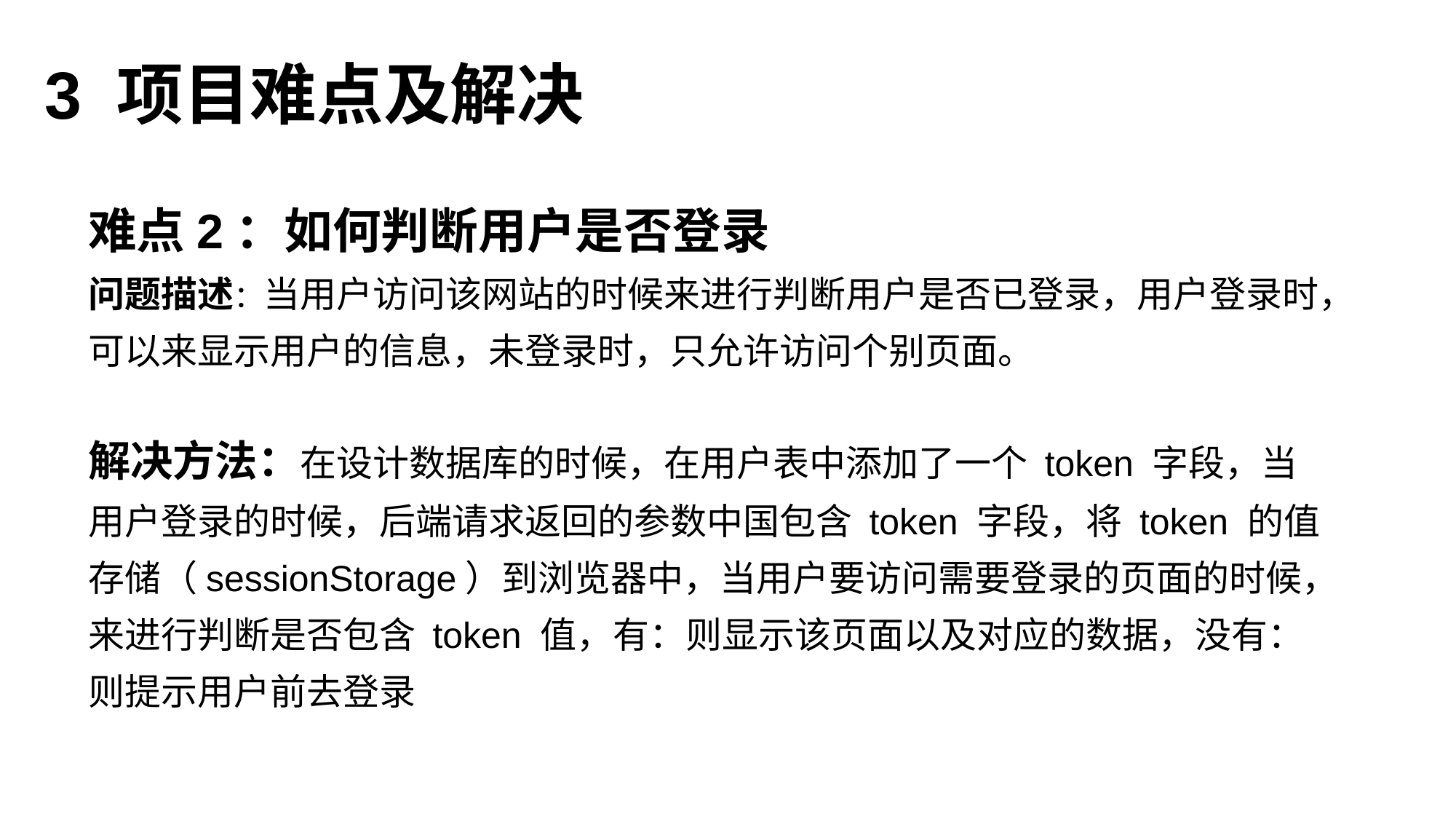

# 3 项目难点及解决
难点2：如何判断用户是否登录
问题描述：当用户访问该网站的时候来进行判断用户是否已登录，用户登录时，可以来显示用户的信息，未登录时，只允许访问个别页面。

解决方法：在设计数据库的时候，在用户表中添加了一个 token 字段，当用户登录的时候，后端请求返回的参数中国包含 token 字段，将 token 的值存储（sessionStorage）到浏览器中，当用户要访问需要登录的页面的时候，来进行判断是否包含 token 值，有：则显示该页面以及对应的数据，没有：则提示用户前去登录